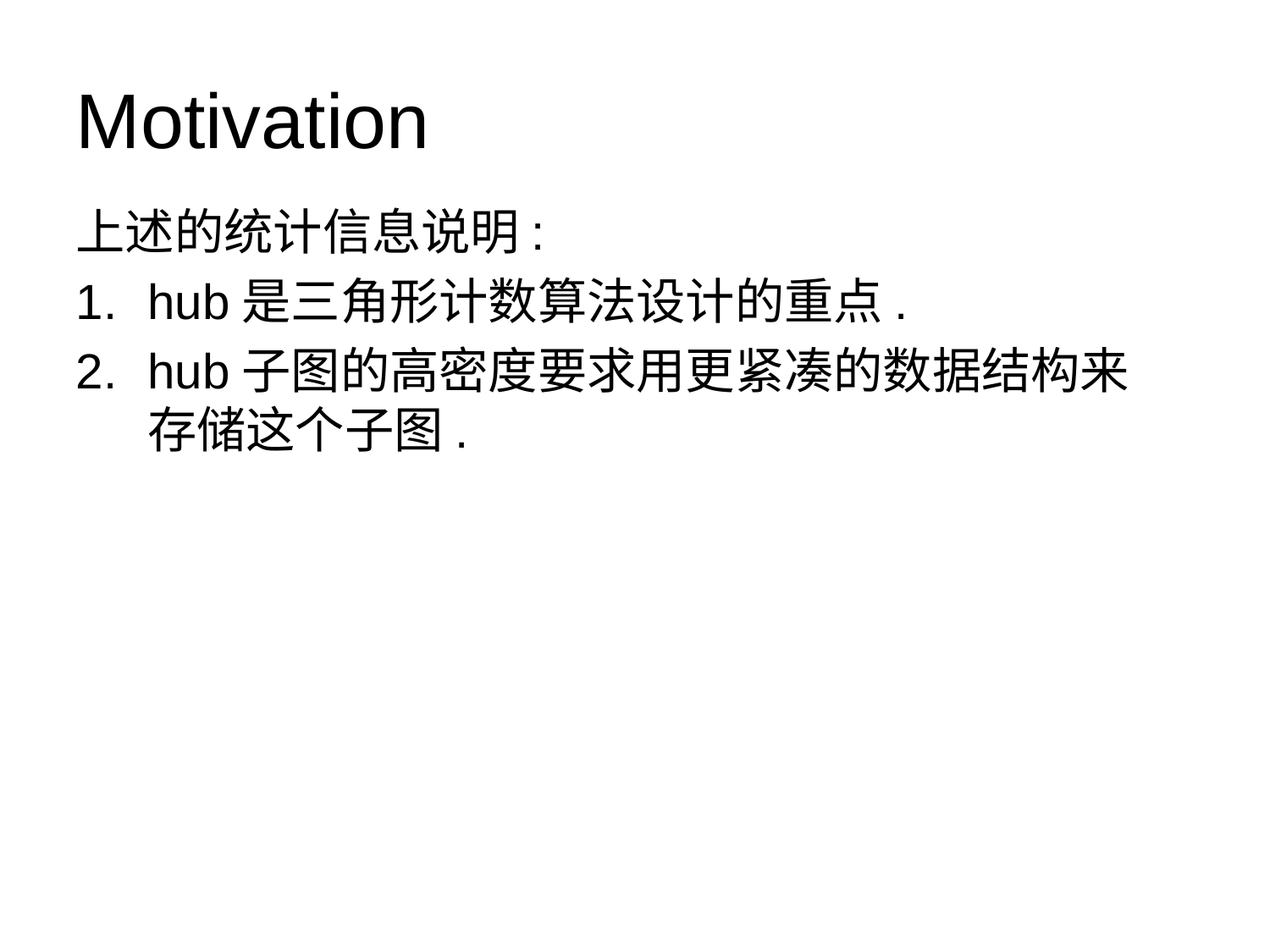

# Motivation
上述的统计信息说明:
hub是三角形计数算法设计的重点.
hub子图的高密度要求用更紧凑的数据结构来存储这个子图.